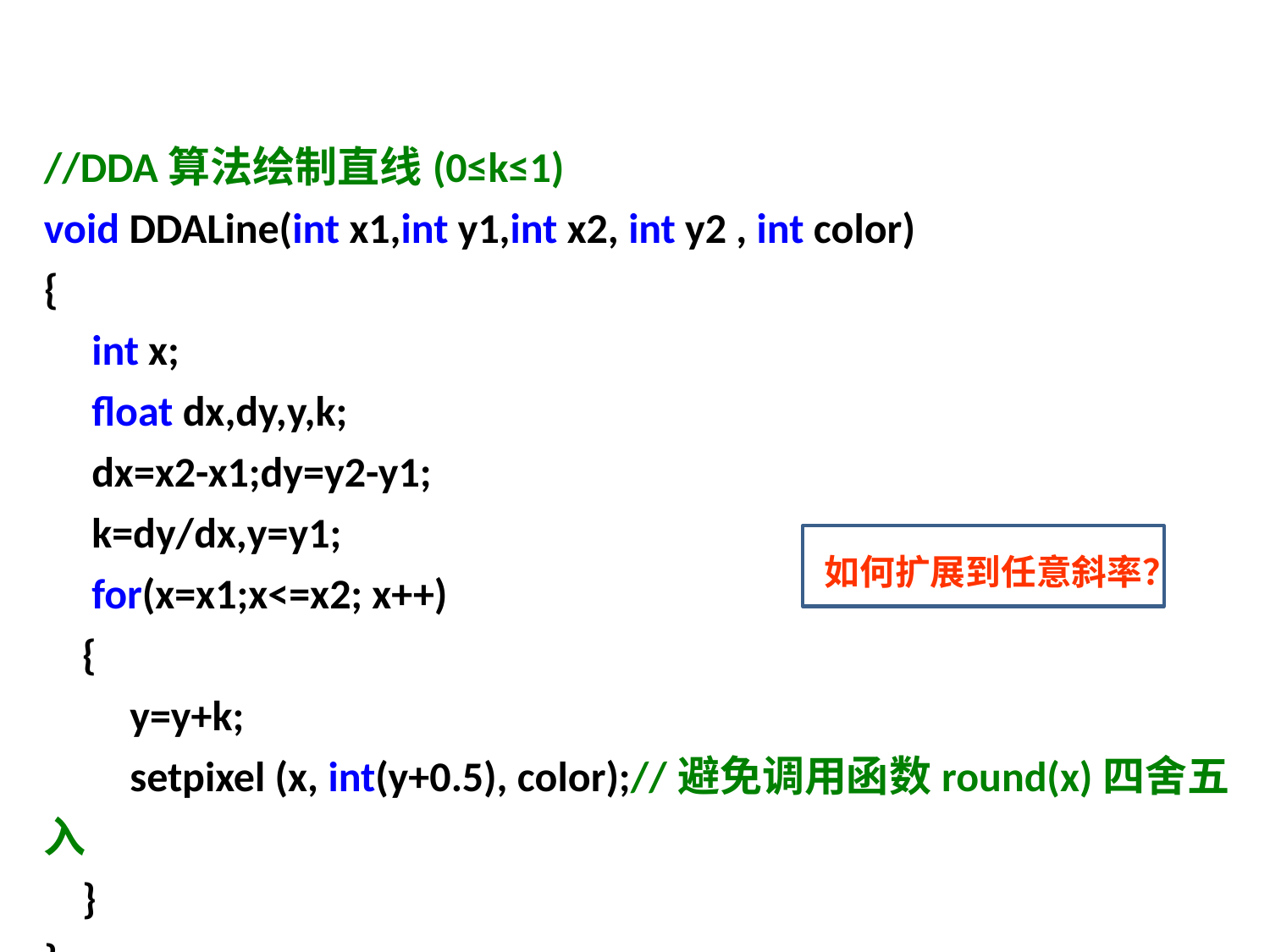

//DDA算法绘制直线(0≤k≤1)
void DDALine(int x1,int y1,int x2, int y2 , int color)
{
     int x;
     float dx,dy,y,k;
     dx=x2-x1;dy=y2-y1;
     k=dy/dx,y=y1;
     for(x=x1;x<=x2; x++)
    {
         y=y+k;
         setpixel (x, int(y+0.5), color);//避免调用函数round(x)四舍五入
    }
}
如何扩展到任意斜率？